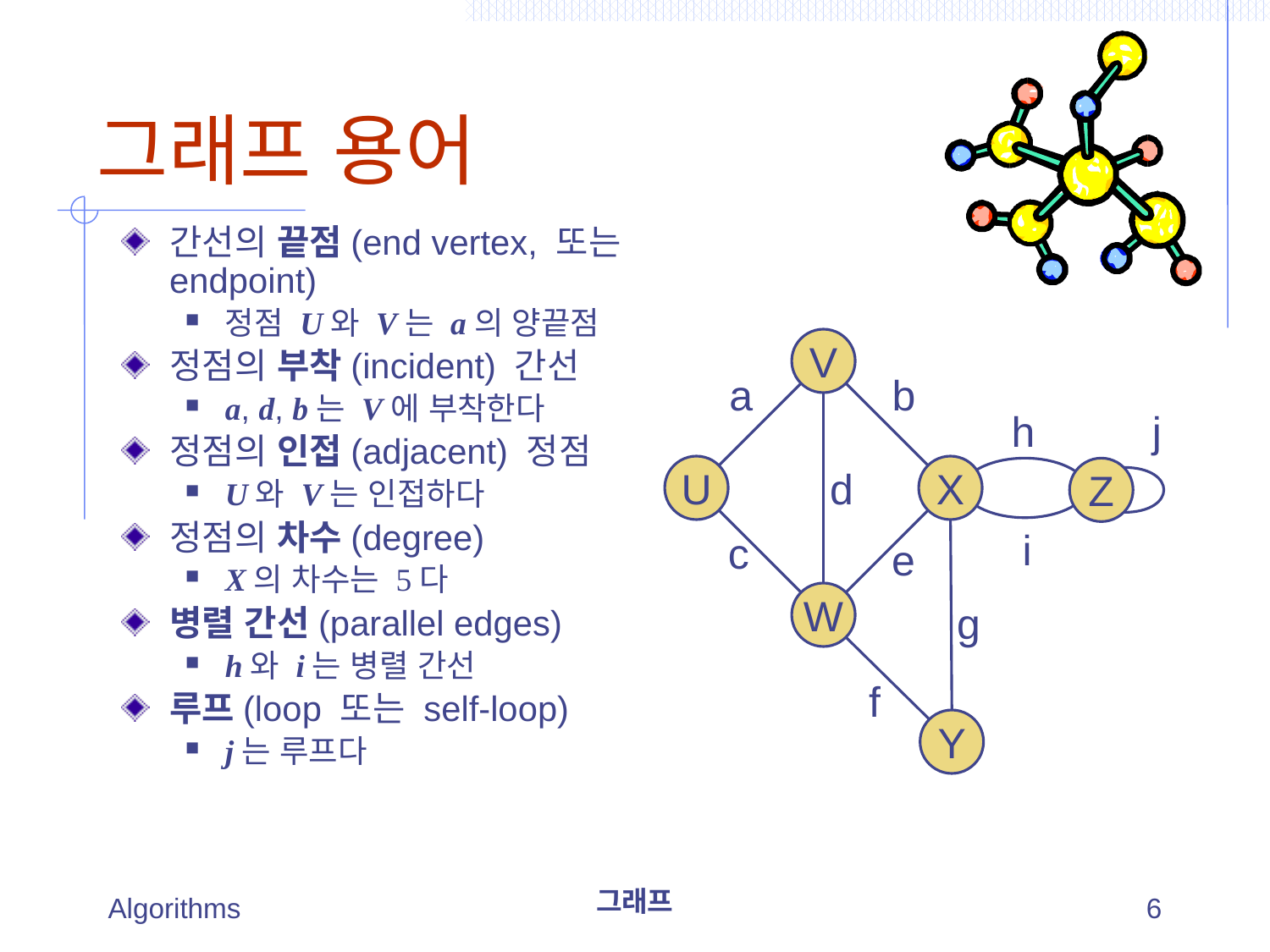

# 그래프 용어
간선의 끝점(end vertex, 또는 endpoint)
정점 U와 V는 a의 양끝점
정점의 부착(incident) 간선
a, d, b는 V에 부착한다
정점의 인접(adjacent) 정점
U와 V는 인접하다
정점의 차수(degree)
X의 차수는 5다
병렬 간선(parallel edges)
h와 i는 병렬 간선
루프(loop 또는 self-loop)
j는 루프다
V
a
b
h
j

U
d
X

Z
i
c
e
W
g
f
Y
Algorithms
그래프
6